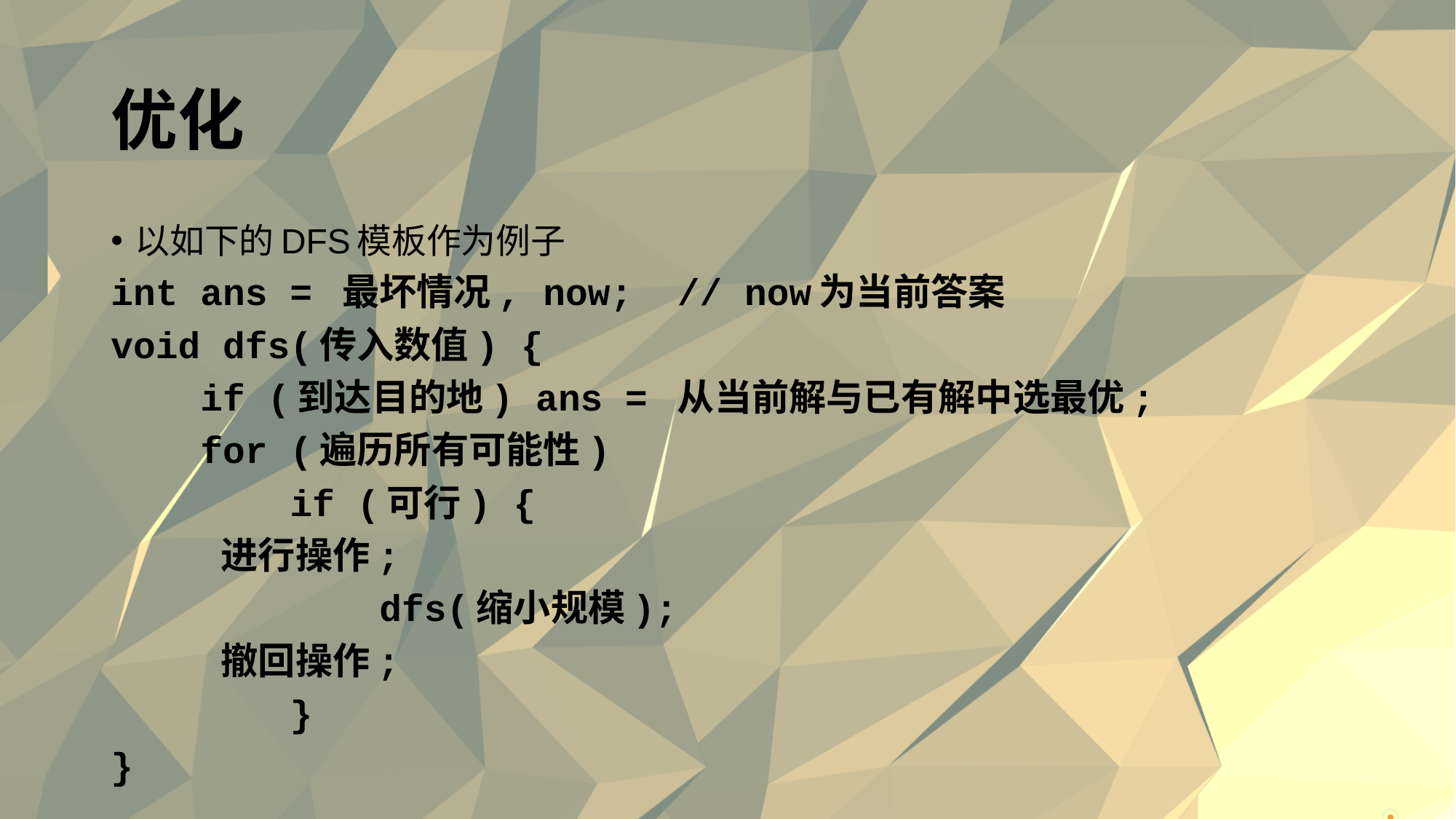

# 优化
以如下的DFS模板作为例子
int ans = 最坏情况, now;  // now为当前答案
void dfs(传入数值) {
    if (到达目的地) ans = 从当前解与已有解中选最优;
    for (遍历所有可能性)
        if (可行) {
            进行操作;
            dfs(缩小规模);
            撤回操作;
        }
}